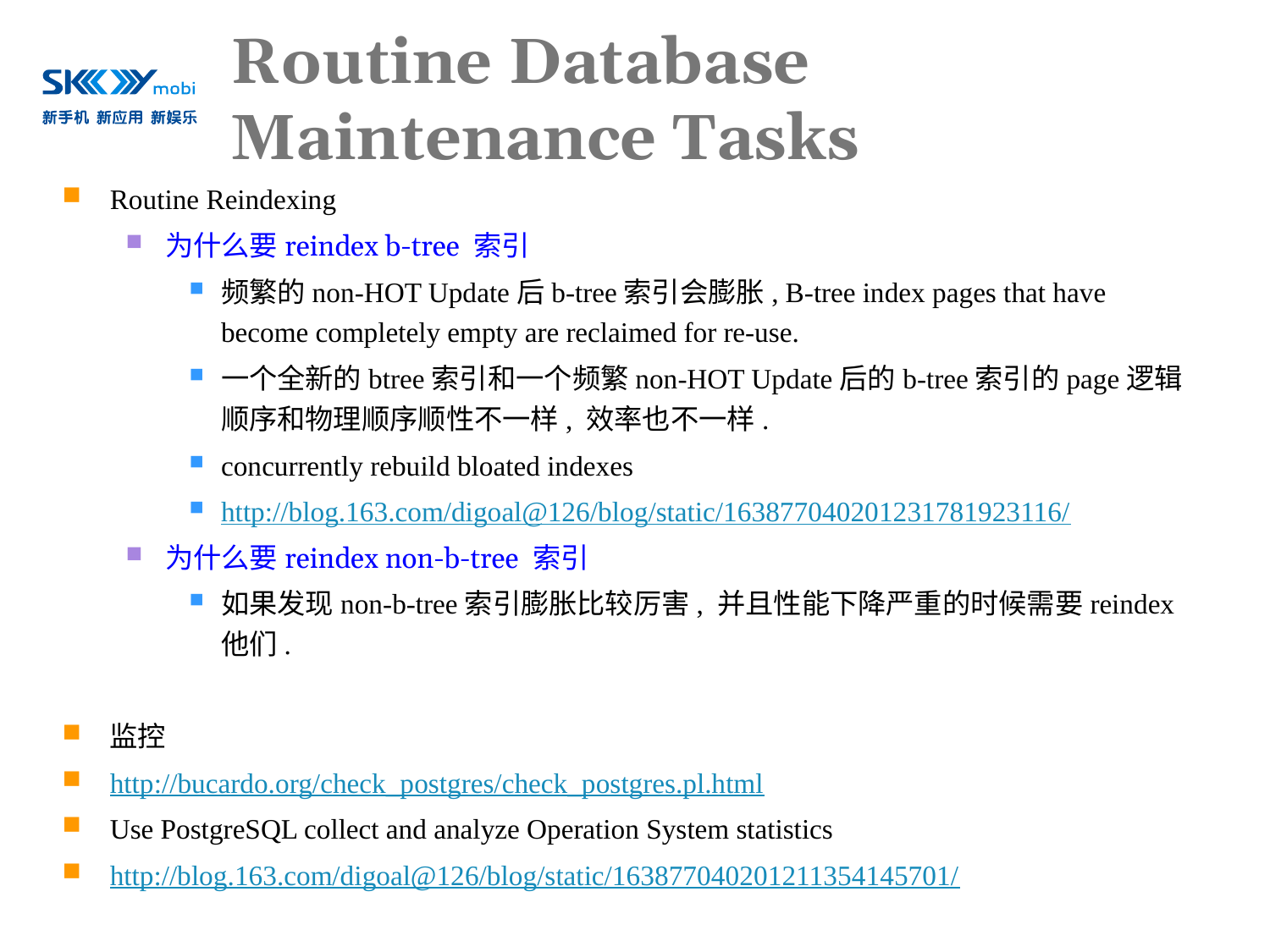

# Routine Database Maintenance Tasks
Routine Reindexing
为什么要reindex b-tree 索引
频繁的non-HOT Update后b-tree索引会膨胀, B-tree index pages that have become completely empty are reclaimed for re-use.
一个全新的btree索引和一个频繁non-HOT Update后的b-tree索引的page逻辑顺序和物理顺序顺性不一样, 效率也不一样.
concurrently rebuild bloated indexes
http://blog.163.com/digoal@126/blog/static/163877040201231781923116/
为什么要reindex non-b-tree 索引
如果发现non-b-tree索引膨胀比较厉害, 并且性能下降严重的时候需要reindex他们.

监控
http://bucardo.org/check_postgres/check_postgres.pl.html
Use PostgreSQL collect and analyze Operation System statistics
http://blog.163.com/digoal@126/blog/static/163877040201211354145701/